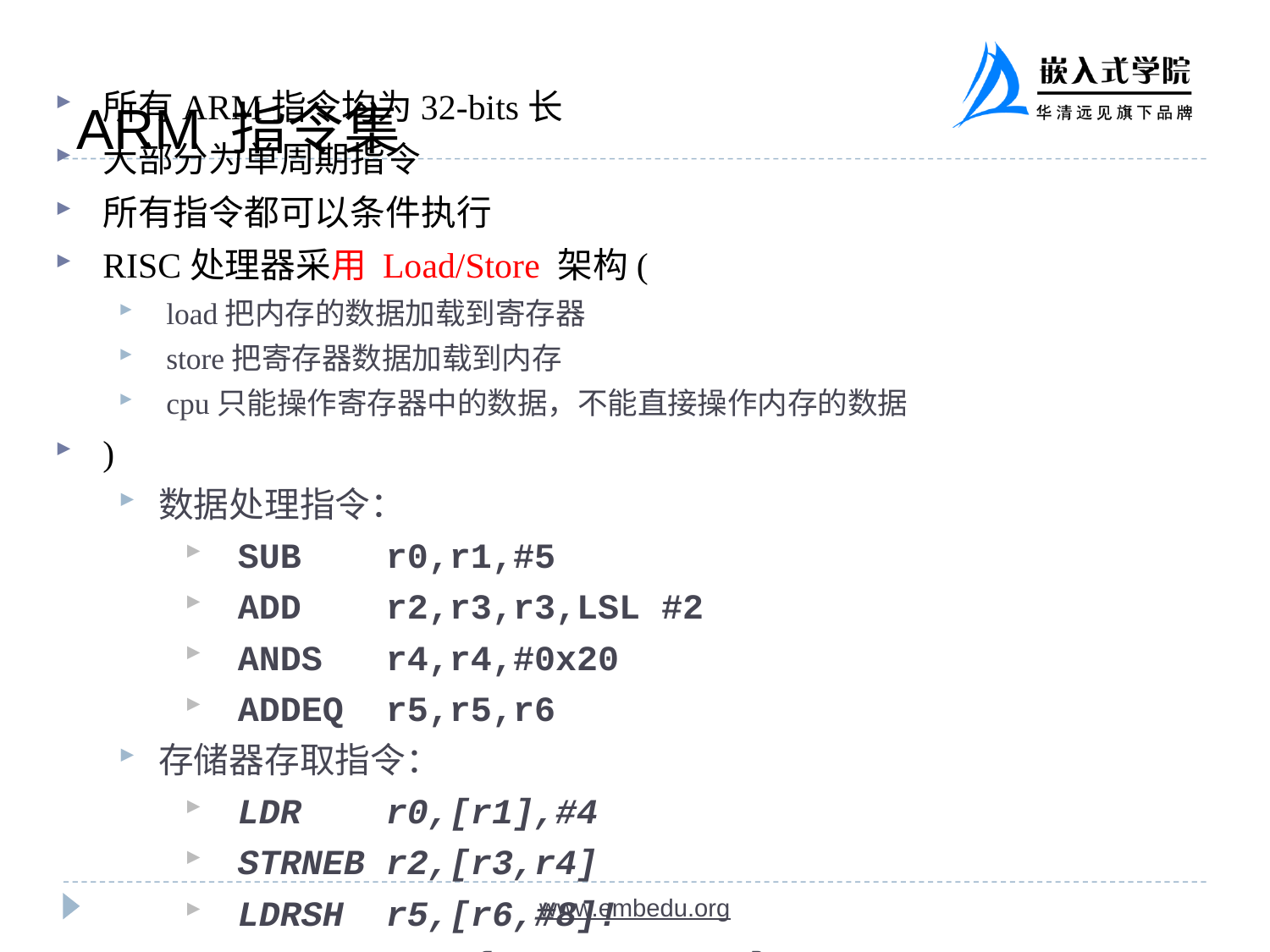

ARM 指令集
所有ARM指令均为32-bits长
大部分为单周期指令
所有指令都可以条件执行
RISC处理器采用 Load/Store 架构(
load把内存的数据加载到寄存器
store把寄存器数据加载到内存
cpu只能操作寄存器中的数据，不能直接操作内存的数据
)
数据处理指令：
 SUB    r0,r1,#5
 ADD    r2,r3,r3,LSL #2
 ANDS   r4,r4,#0x20
 ADDEQ  r5,r5,r6
存储器存取指令：
 LDR    r0,[r1],#4
 STRNEB r2,[r3,r4]
 LDRSH  r5,[r6,#8]!
 STMFD  sp!,{r0,r2-r7,r10}
www.embedu.org